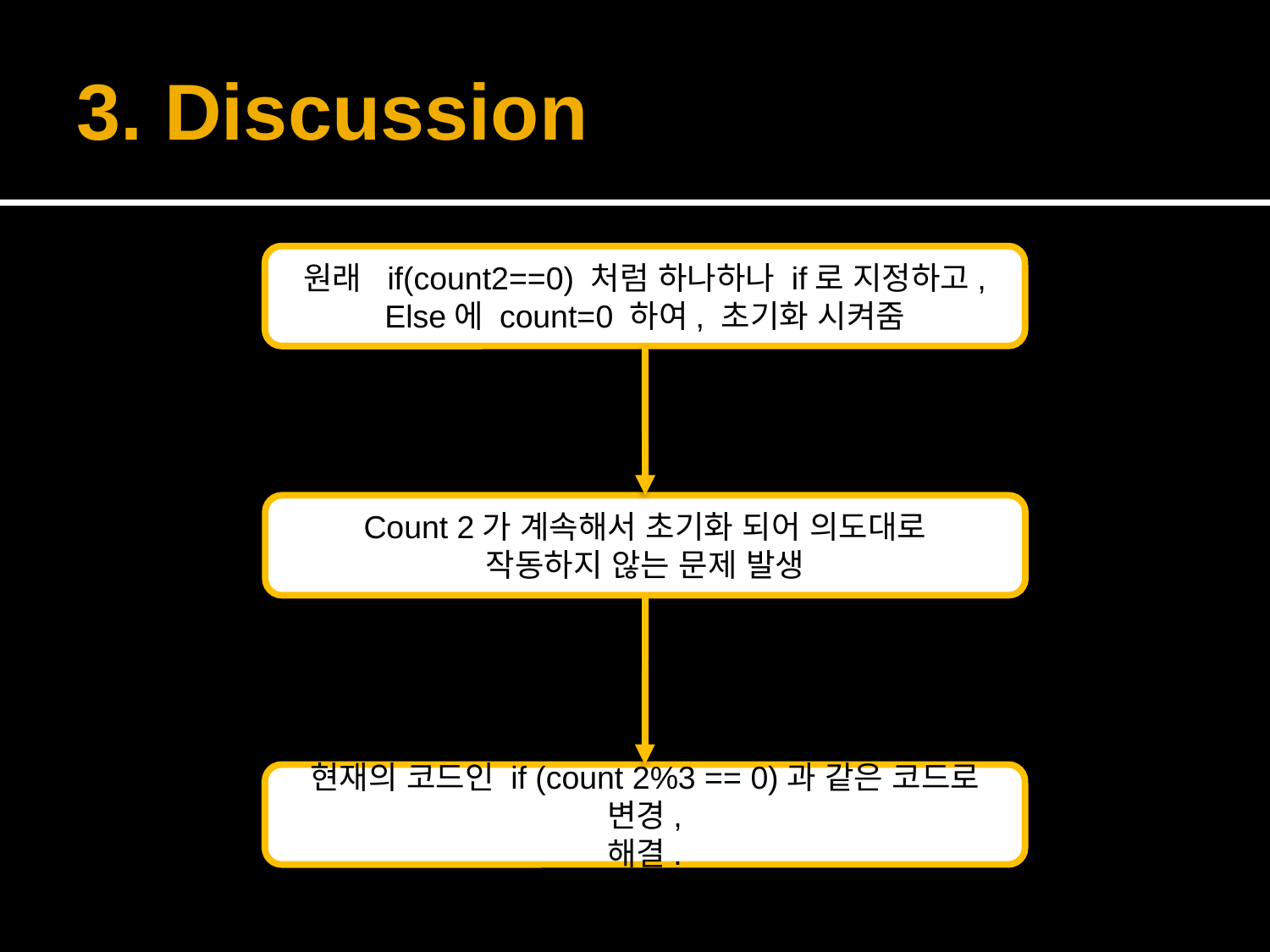

# 3. Discussion
원래  if(count2==0) 처럼 하나하나 if로 지정하고,
Else에 count=0 하여, 초기화 시켜줌
Count 2가 계속해서 초기화 되어 의도대로
작동하지 않는 문제 발생
현재의 코드인 if (count 2%3 == 0)과 같은 코드로 변경,
해결.